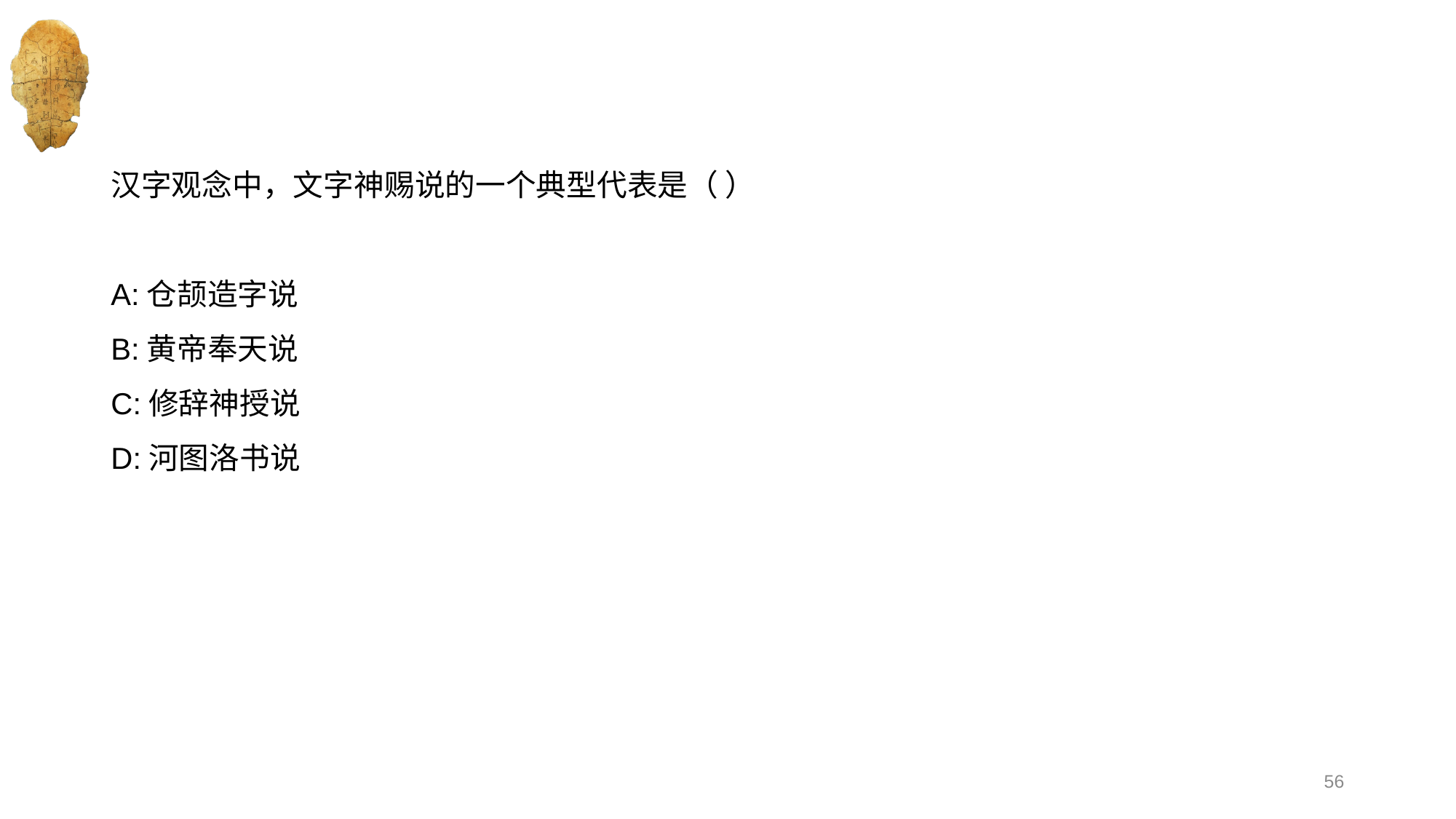

#
汉字观念中，文字神赐说的一个典型代表是（ ）

A:仓颉造字说
B:黄帝奉天说
C:修辞神授说
D:河图洛书说

56